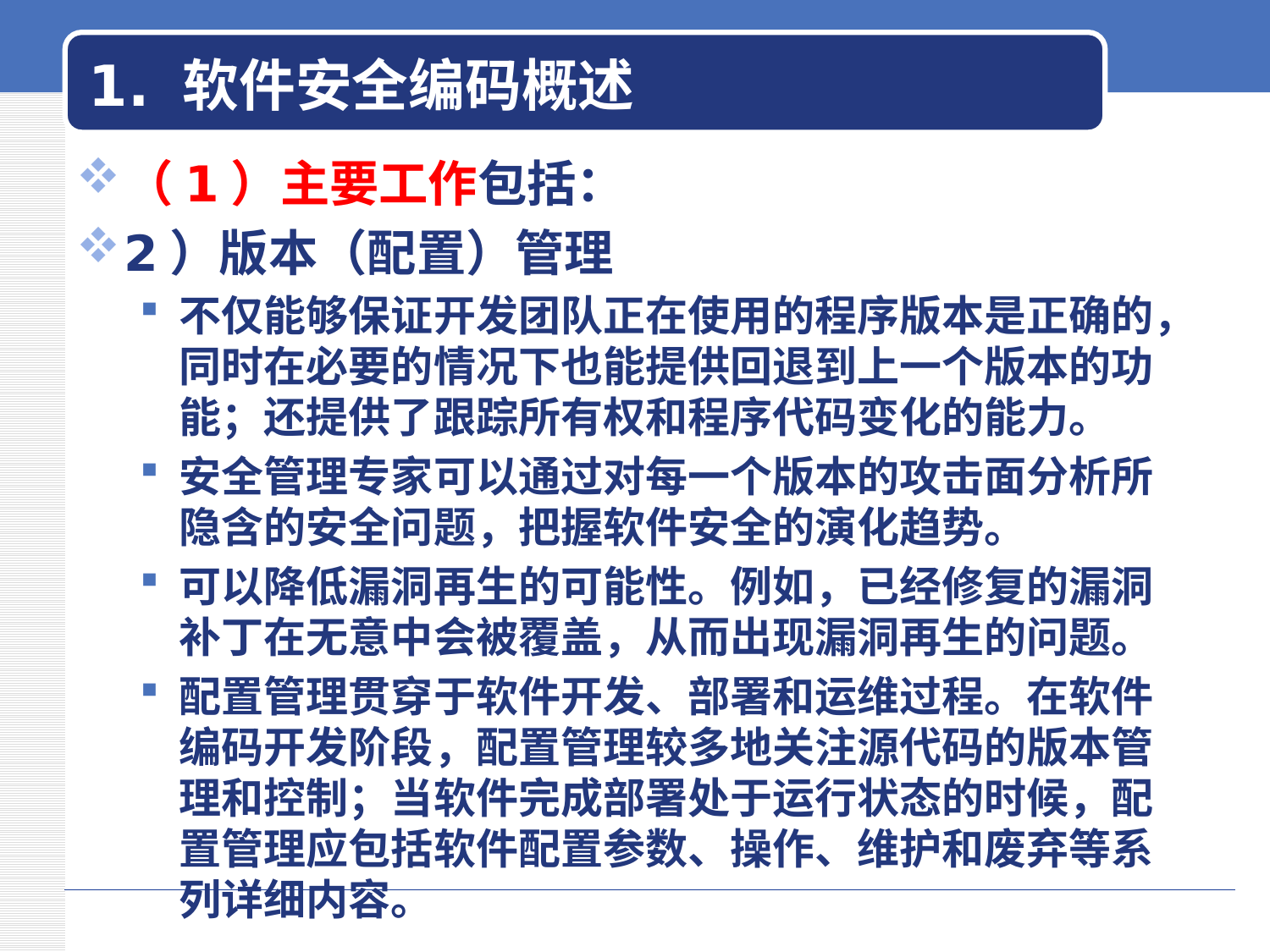

# 1. 软件安全编码概述
（1）主要工作包括：
2）版本（配置）管理
不仅能够保证开发团队正在使用的程序版本是正确的，同时在必要的情况下也能提供回退到上一个版本的功能；还提供了跟踪所有权和程序代码变化的能力。
安全管理专家可以通过对每一个版本的攻击面分析所隐含的安全问题，把握软件安全的演化趋势。
可以降低漏洞再生的可能性。例如，已经修复的漏洞补丁在无意中会被覆盖，从而出现漏洞再生的问题。
配置管理贯穿于软件开发、部署和运维过程。在软件编码开发阶段，配置管理较多地关注源代码的版本管理和控制；当软件完成部署处于运行状态的时候，配置管理应包括软件配置参数、操作、维护和废弃等系列详细内容。